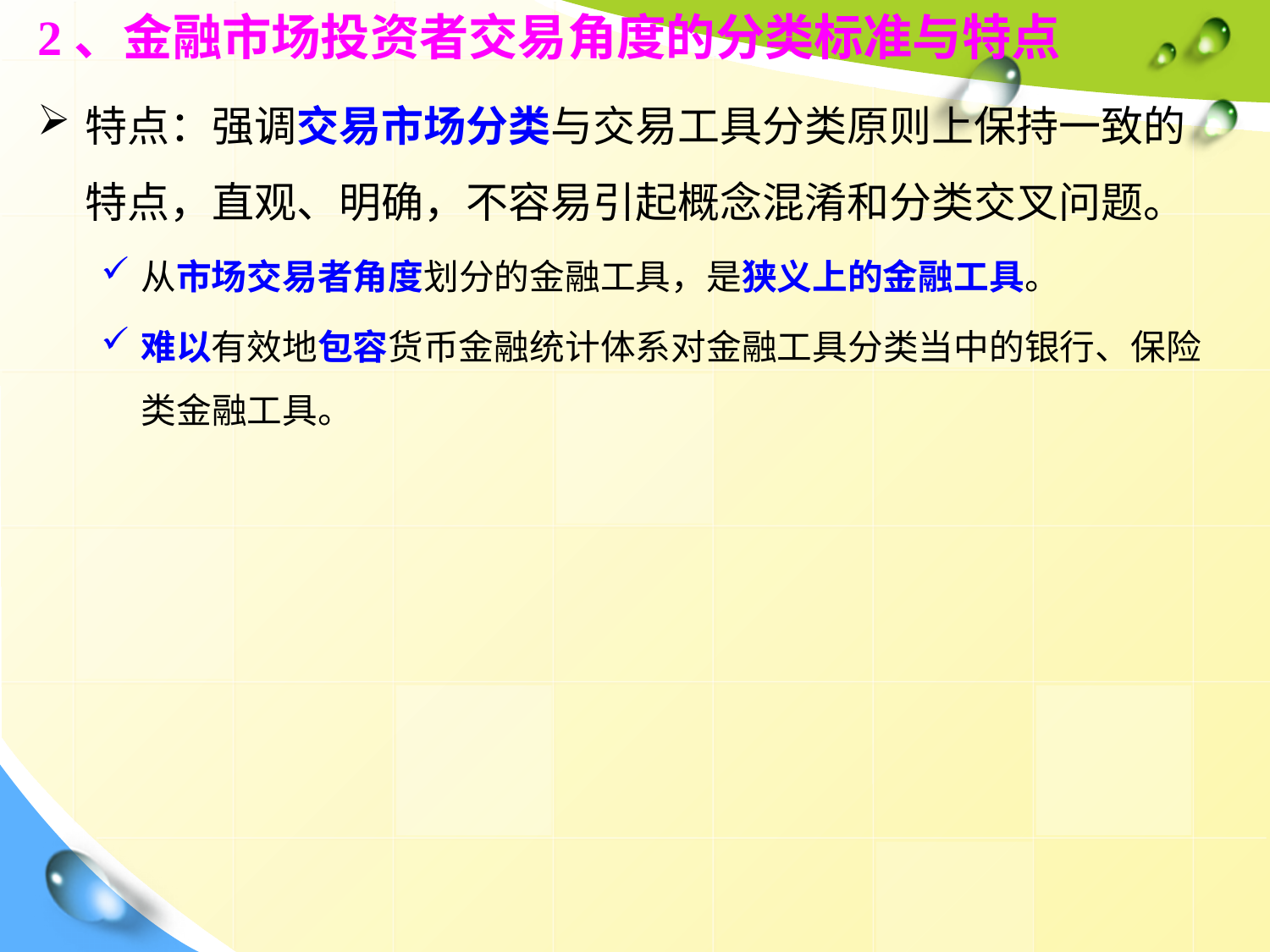

2、金融市场投资者交易角度的分类标准与特点
特点：强调交易市场分类与交易工具分类原则上保持一致的特点，直观、明确，不容易引起概念混淆和分类交叉问题。
从市场交易者角度划分的金融工具，是狭义上的金融工具。
难以有效地包容货币金融统计体系对金融工具分类当中的银行、保险类金融工具。